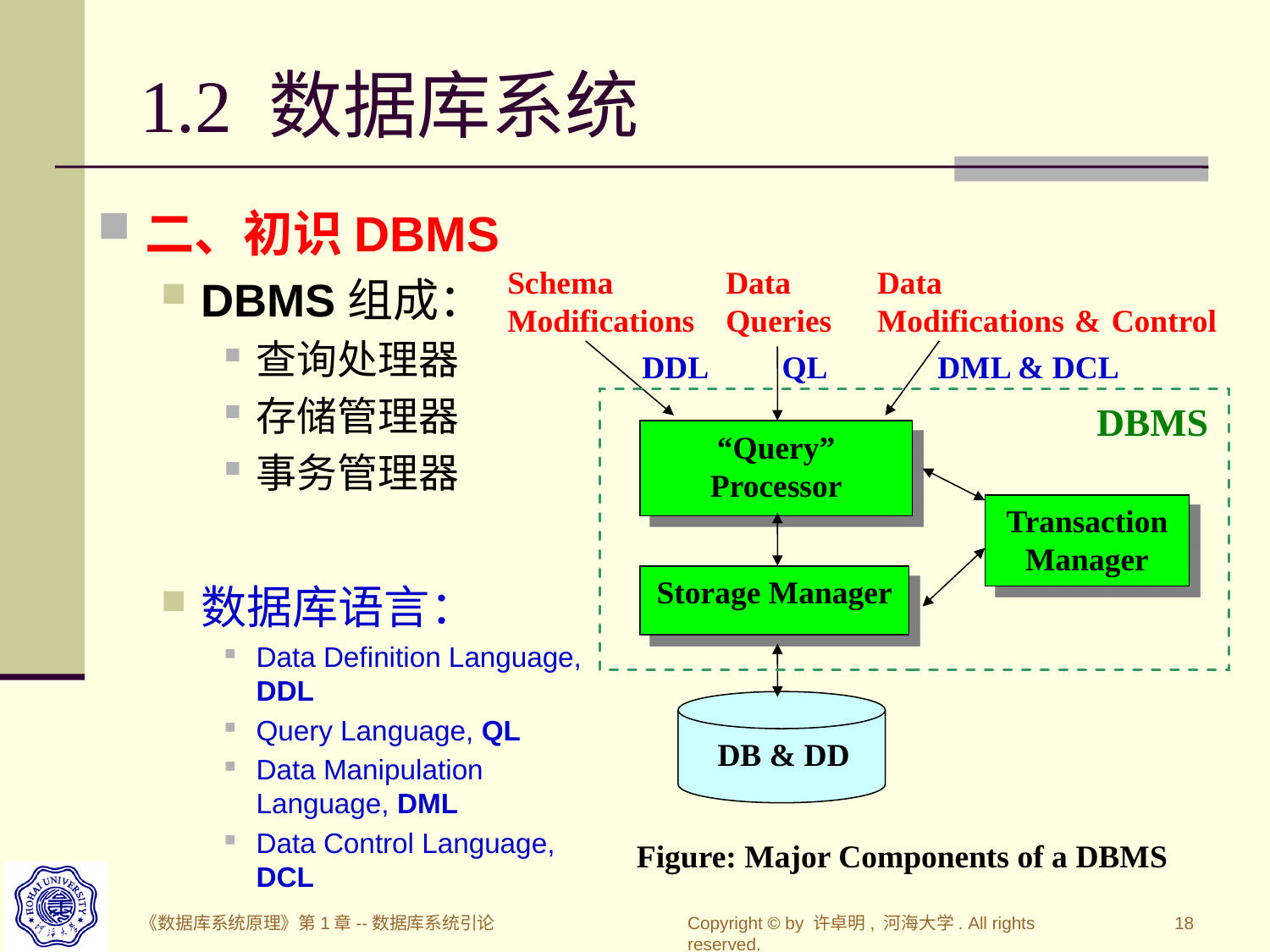

# 1.2 数据库系统
二、初识DBMS
DBMS组成：
查询处理器
存储管理器
事务管理器

数据库语言：
Data Definition Language, DDL
Query Language, QL
Data Manipulation Language, DML
Data Control Language, DCL
Schema
Modifications
Data
Queries
Data
Modifications & Control

DDL
QL

DML & DCL

DBMS
“Query” Processor

Transaction Manager

Storage Manager

DB & DD
Figure: Major Components of a DBMS
《数据库系统原理》第1章--数据库系统引论
Copyright © by 许卓明, 河海大学. All rights reserved.
18